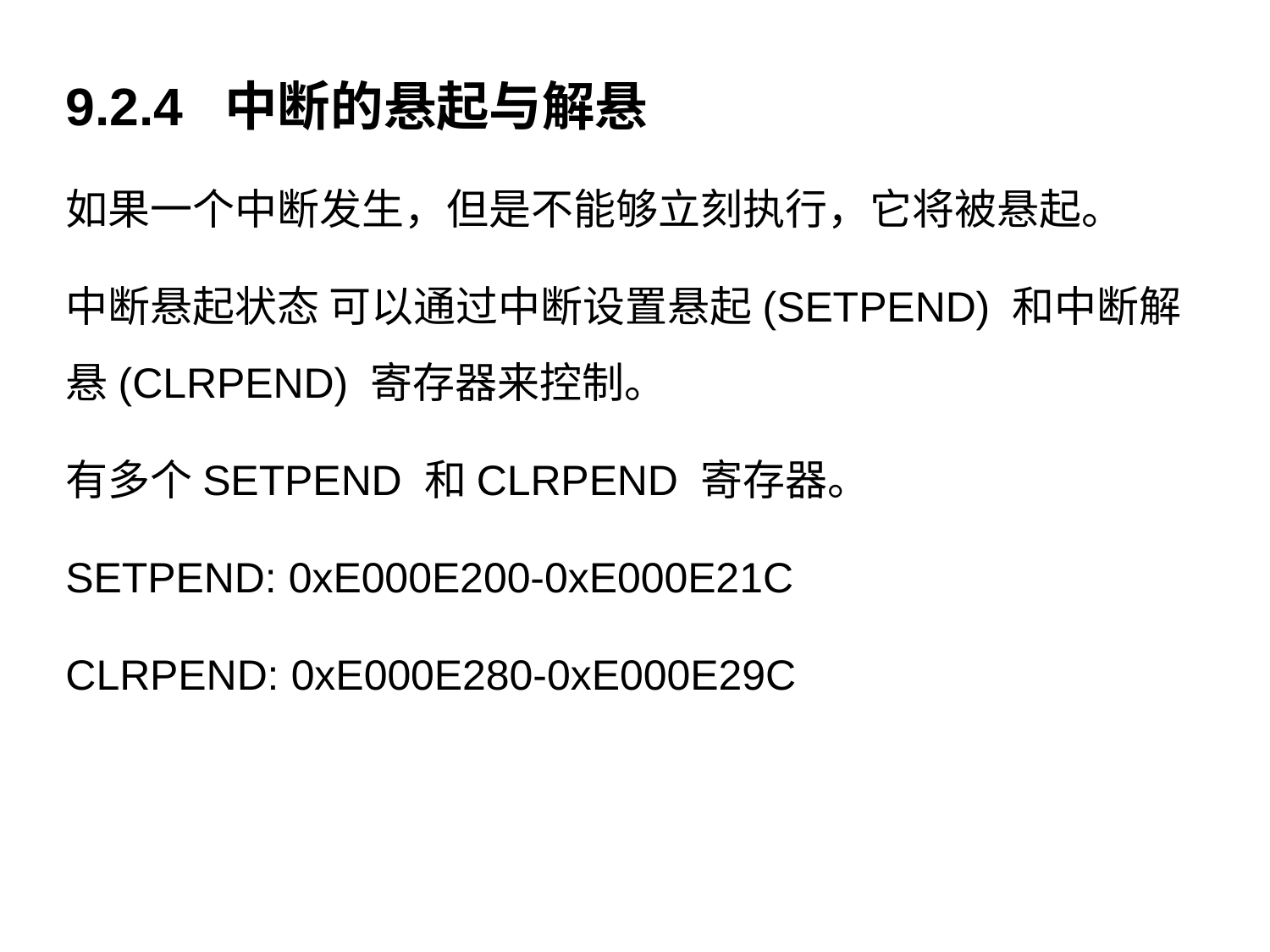

9.2.4  中断的悬起与解悬
如果一个中断发生，但是不能够立刻执行，它将被悬起。
中断悬起状态 可以通过中断设置悬起(SETPEND) 和中断解悬(CLRPEND) 寄存器来控制。
有多个SETPEND 和CLRPEND 寄存器。
SETPEND: 0xE000E200-0xE000E21C
CLRPEND: 0xE000E280-0xE000E29C